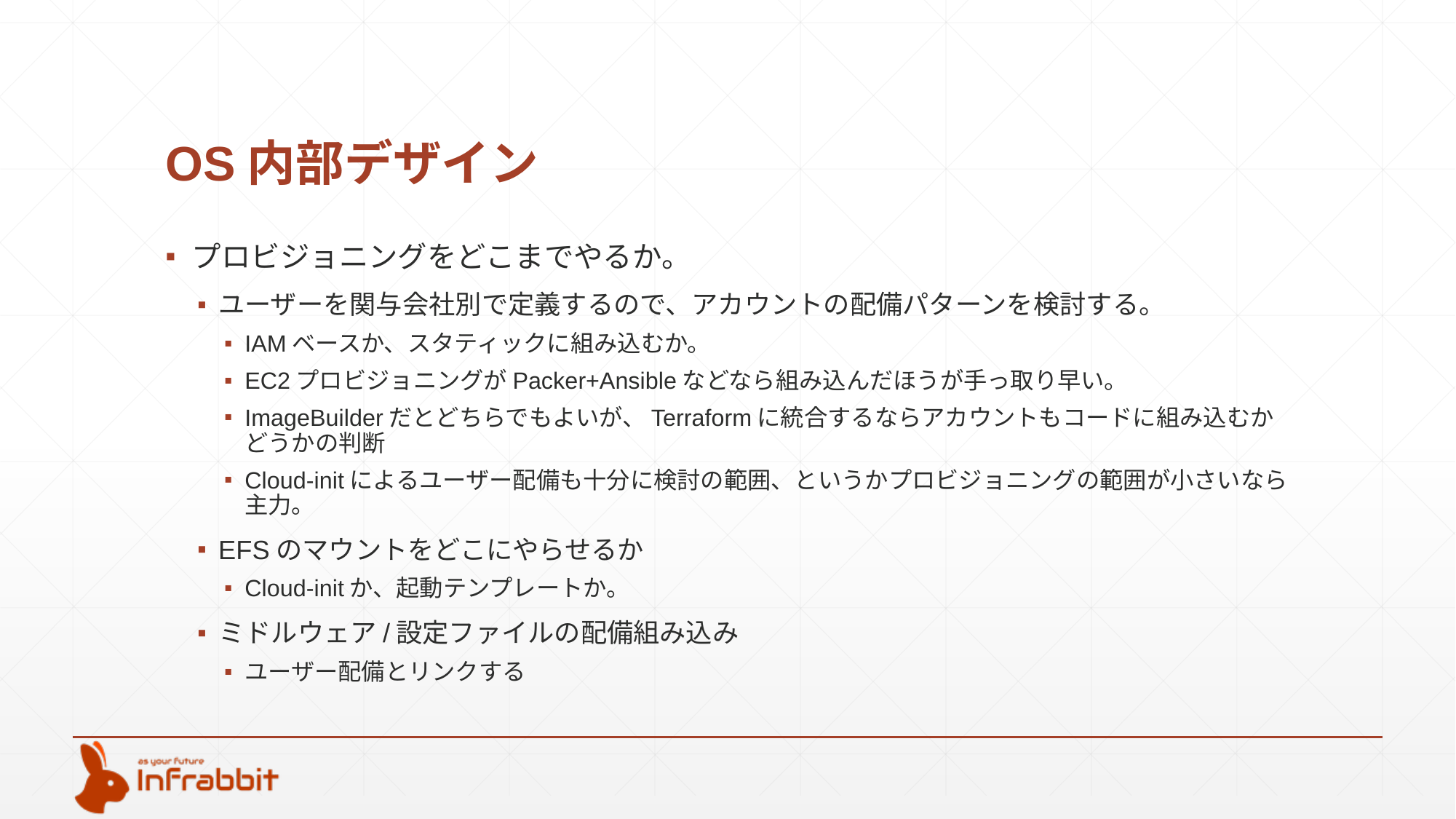

# OS内部デザイン
プロビジョニングをどこまでやるか。
ユーザーを関与会社別で定義するので、アカウントの配備パターンを検討する。
IAMベースか、スタティックに組み込むか。
EC2プロビジョニングがPacker+Ansibleなどなら組み込んだほうが手っ取り早い。
ImageBuilderだとどちらでもよいが、Terraformに統合するならアカウントもコードに組み込むかどうかの判断
Cloud-initによるユーザー配備も十分に検討の範囲、というかプロビジョニングの範囲が小さいなら主力。
EFSのマウントをどこにやらせるか
Cloud-initか、起動テンプレートか。
ミドルウェア/設定ファイルの配備組み込み
ユーザー配備とリンクする